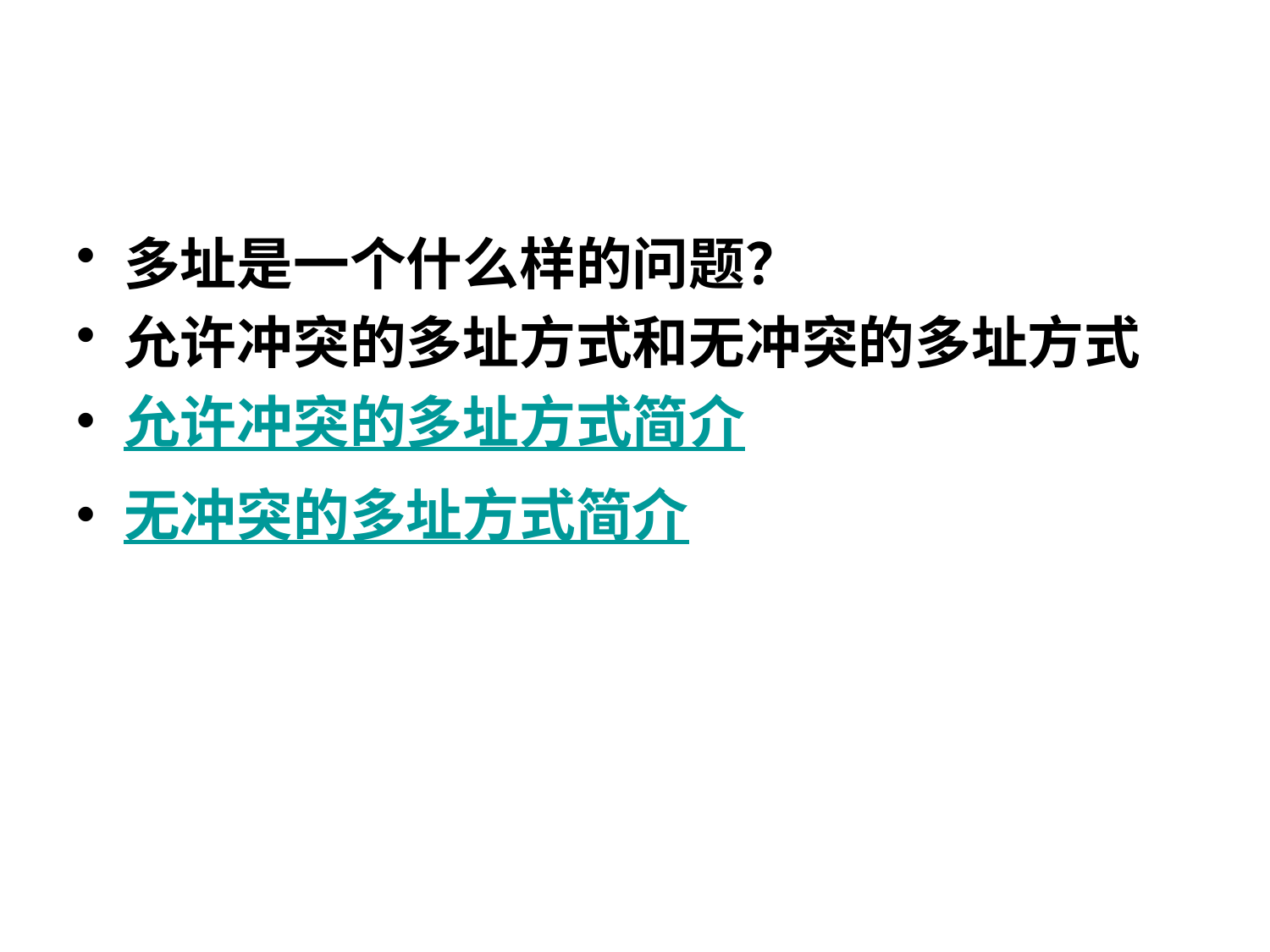

#
多址是一个什么样的问题？
允许冲突的多址方式和无冲突的多址方式
允许冲突的多址方式简介
无冲突的多址方式简介